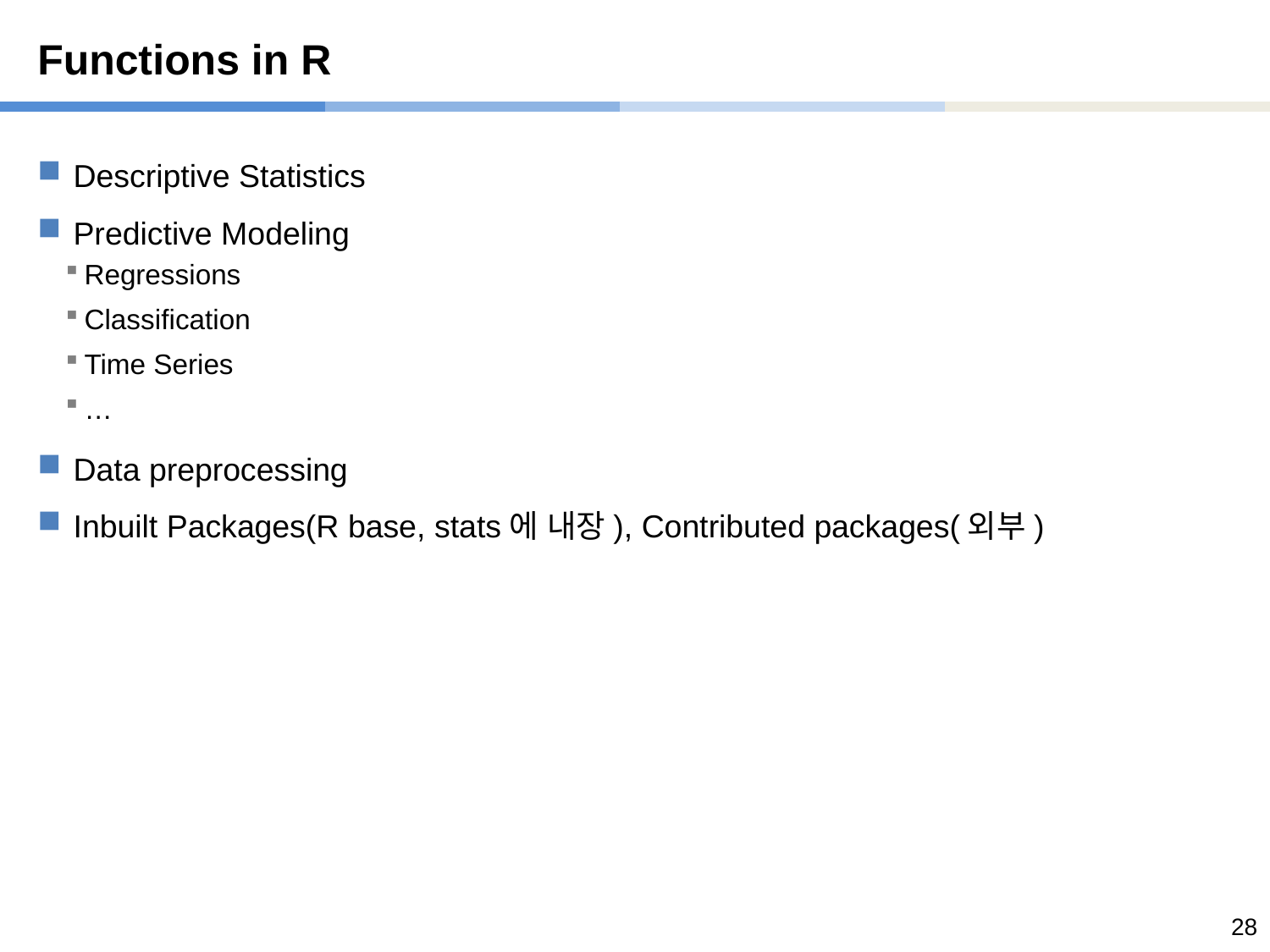

# Functions in R
Descriptive Statistics
Predictive Modeling
Regressions
Classification
Time Series
…
Data preprocessing
Inbuilt Packages(R base, stats에 내장), Contributed packages(외부)